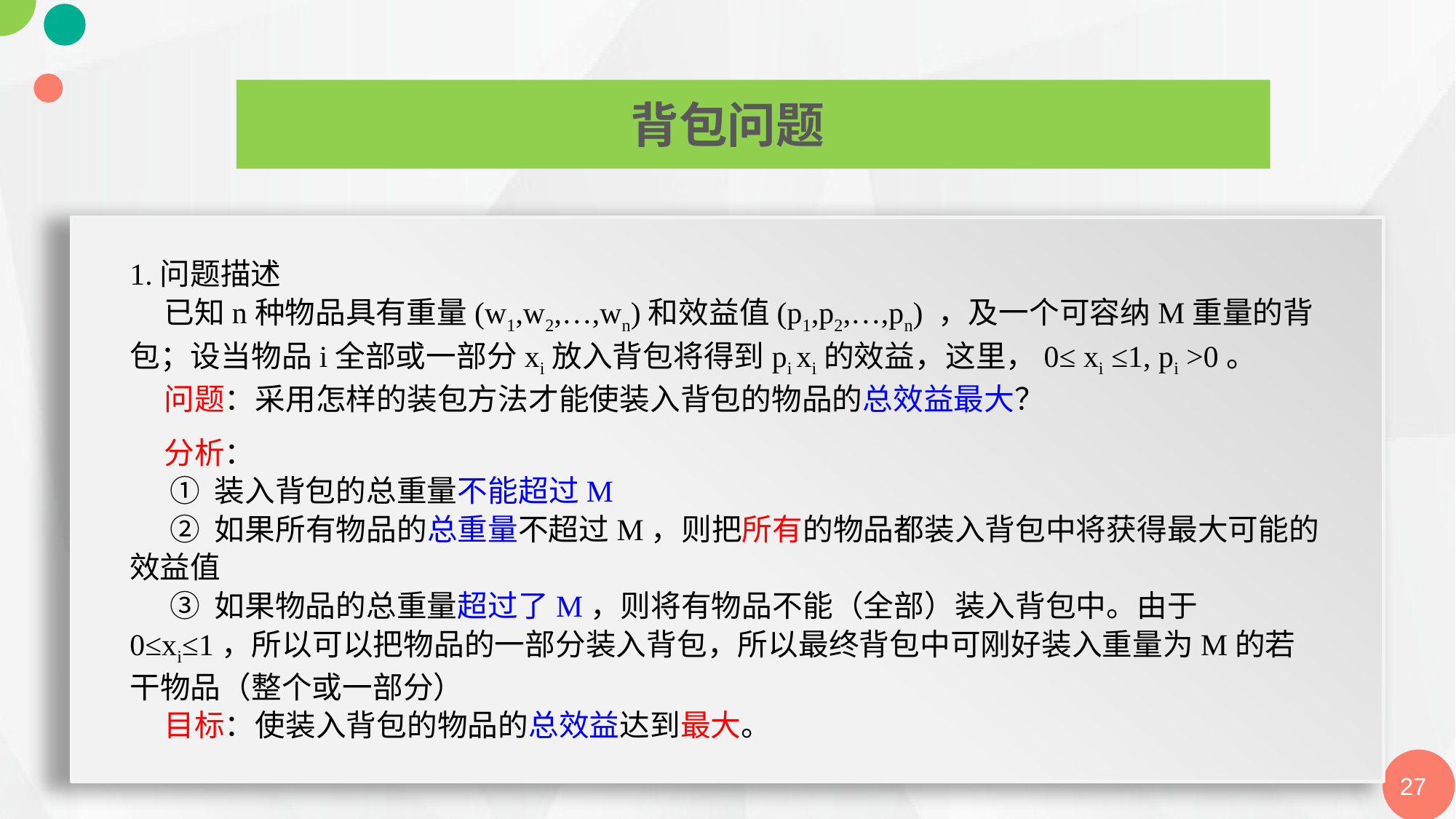

背包问题
1.问题描述
    已知n种物品具有重量(w1,w2,…,wn)和效益值(p1,p2,…,pn) ，及一个可容纳M重量的背包；设当物品i全部或一部分xi放入背包将得到pi xi的效益，这里，0≤ xi ≤1, pi >0。
    问题：采用怎样的装包方法才能使装入背包的物品的总效益最大？
    分析：
      ① 装入背包的总重量不能超过M
      ② 如果所有物品的总重量不超过M，则把所有的物品都装入背包中将获得最大可能的效益值
      ③ 如果物品的总重量超过了M，则将有物品不能（全部）装入背包中。由于0≤xi≤1，所以可以把物品的一部分装入背包，所以最终背包中可刚好装入重量为M的若干物品（整个或一部分）
    目标：使装入背包的物品的总效益达到最大。